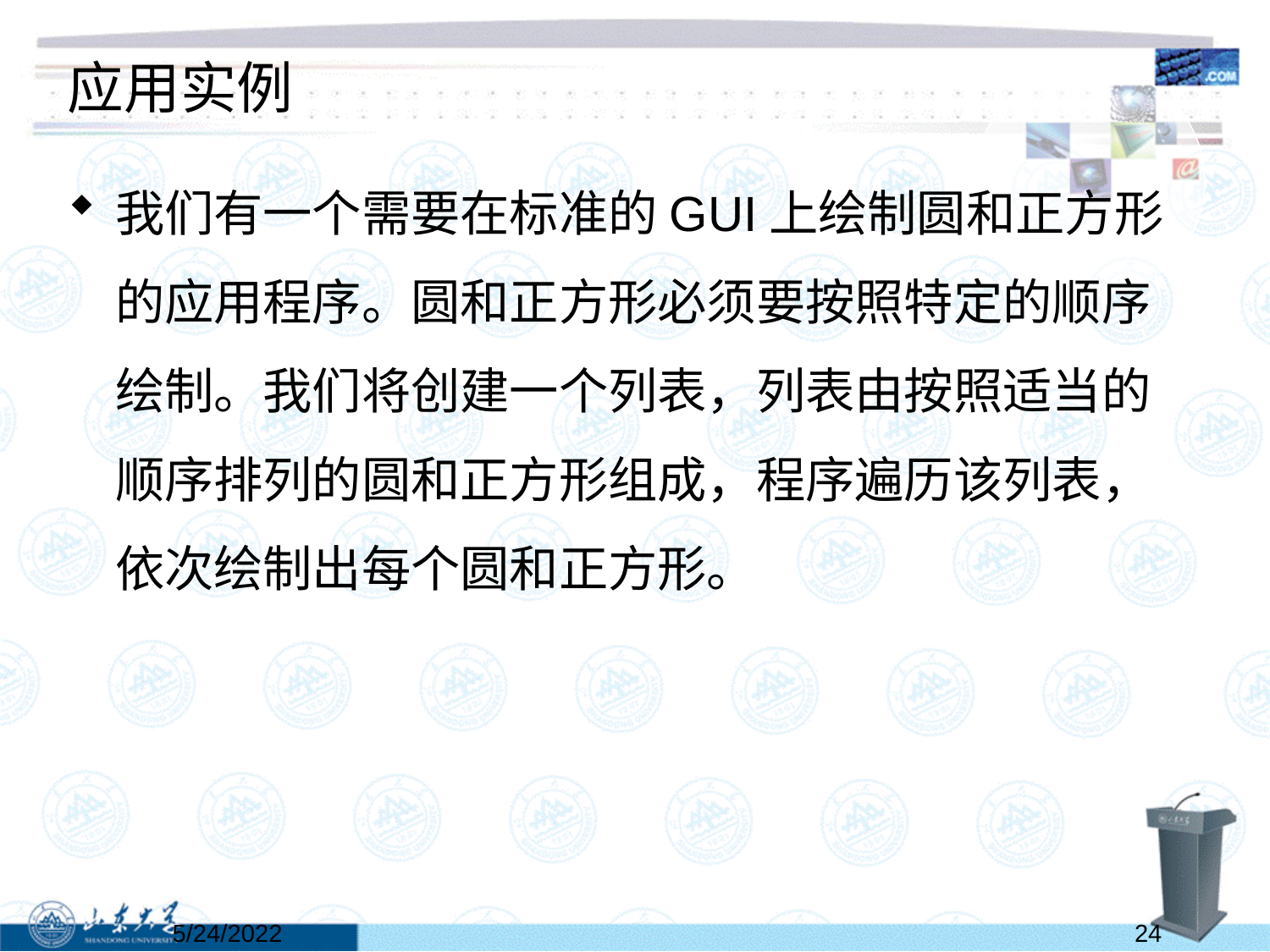

# 应用实例
我们有一个需要在标准的GUI上绘制圆和正方形的应用程序。圆和正方形必须要按照特定的顺序绘制。我们将创建一个列表，列表由按照适当的顺序排列的圆和正方形组成，程序遍历该列表，依次绘制出每个圆和正方形。
5/24/2022
24